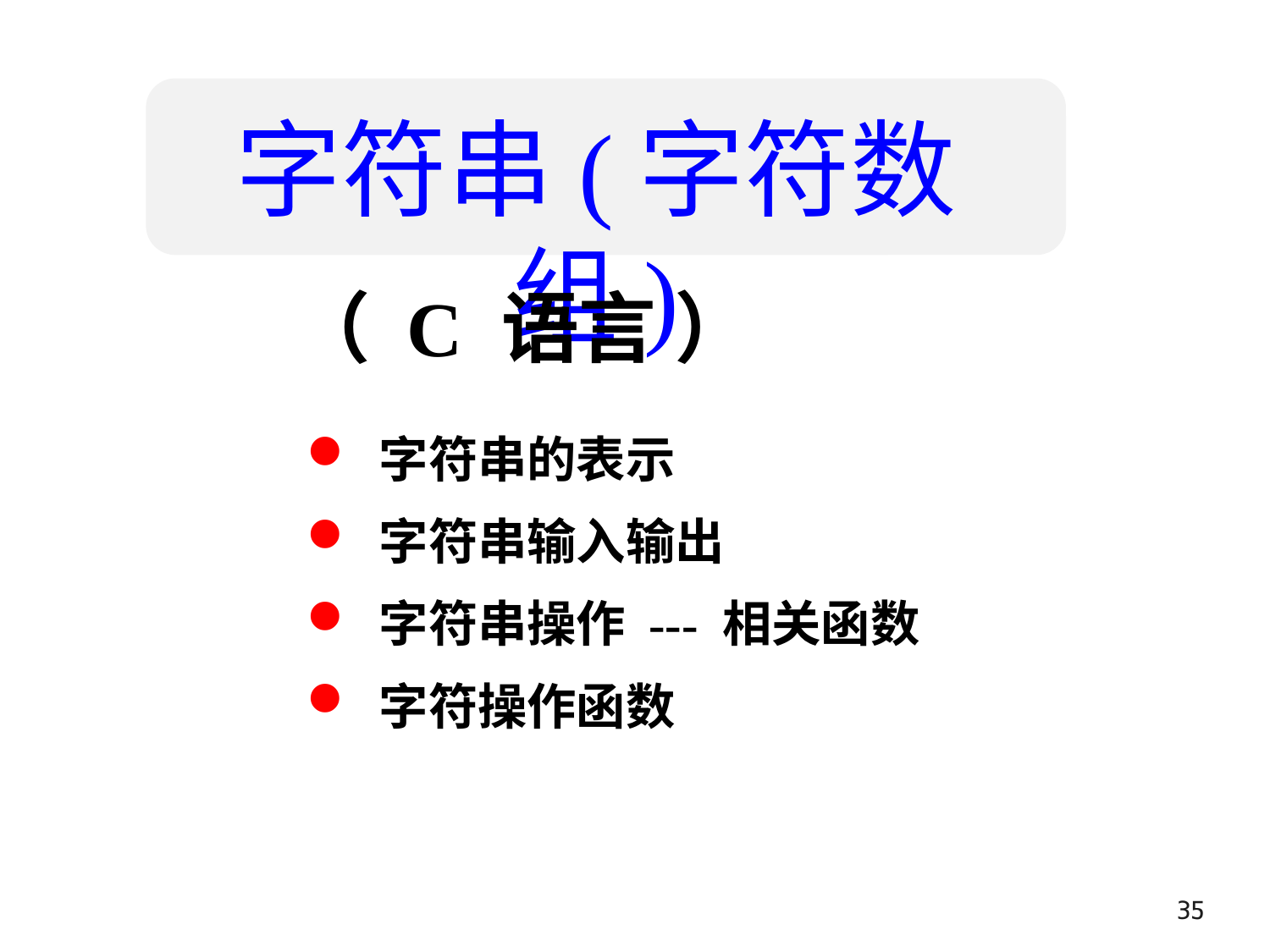

# 字符串(字符数组)
（ C 语言 ）
 字符串的表示
 字符串输入输出
 字符串操作 --- 相关函数
 字符操作函数
35